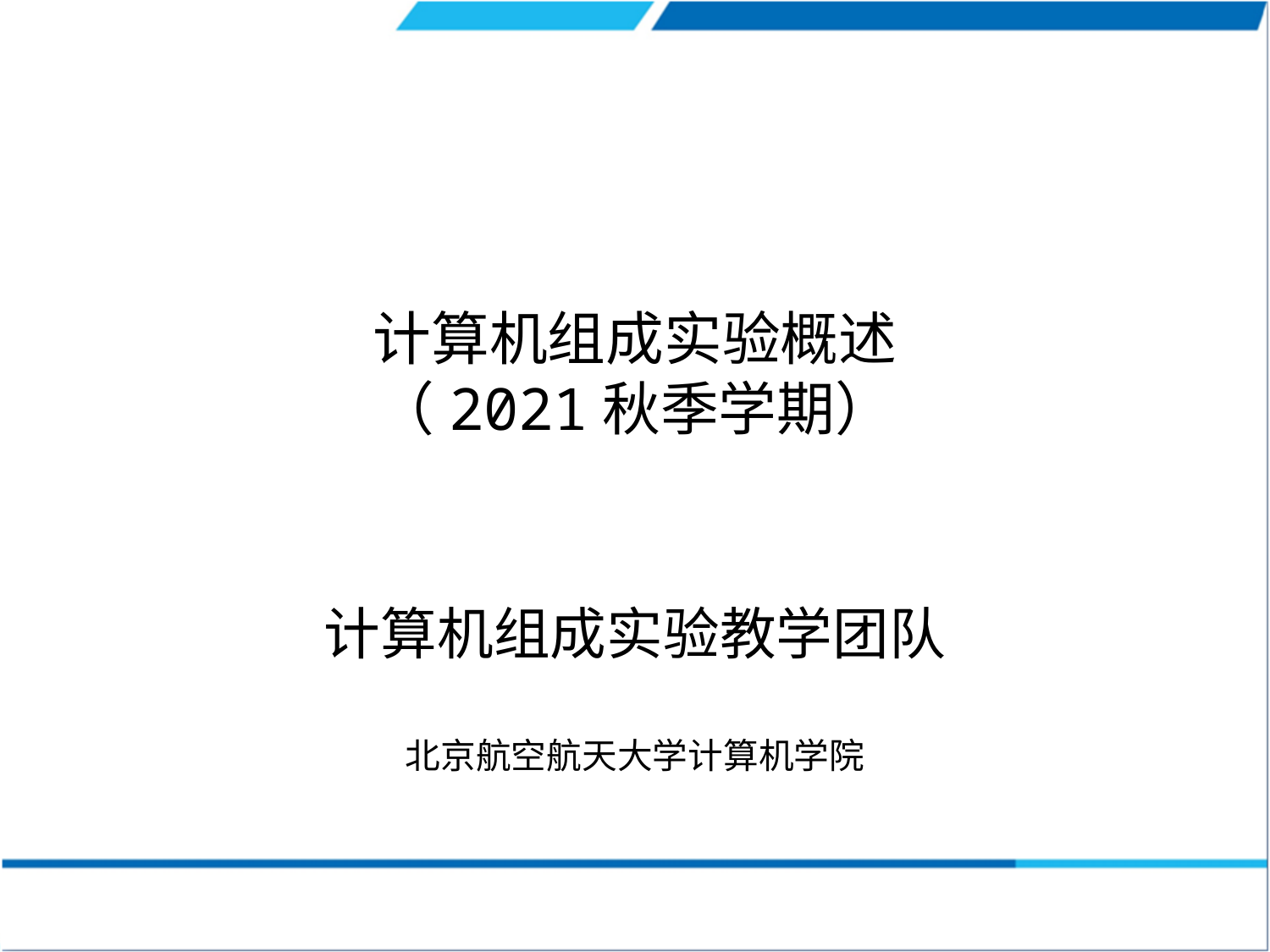

# 计算机组成实验概述 （2021秋季学期）
计算机组成实验教学团队

北京航空航天大学计算机学院